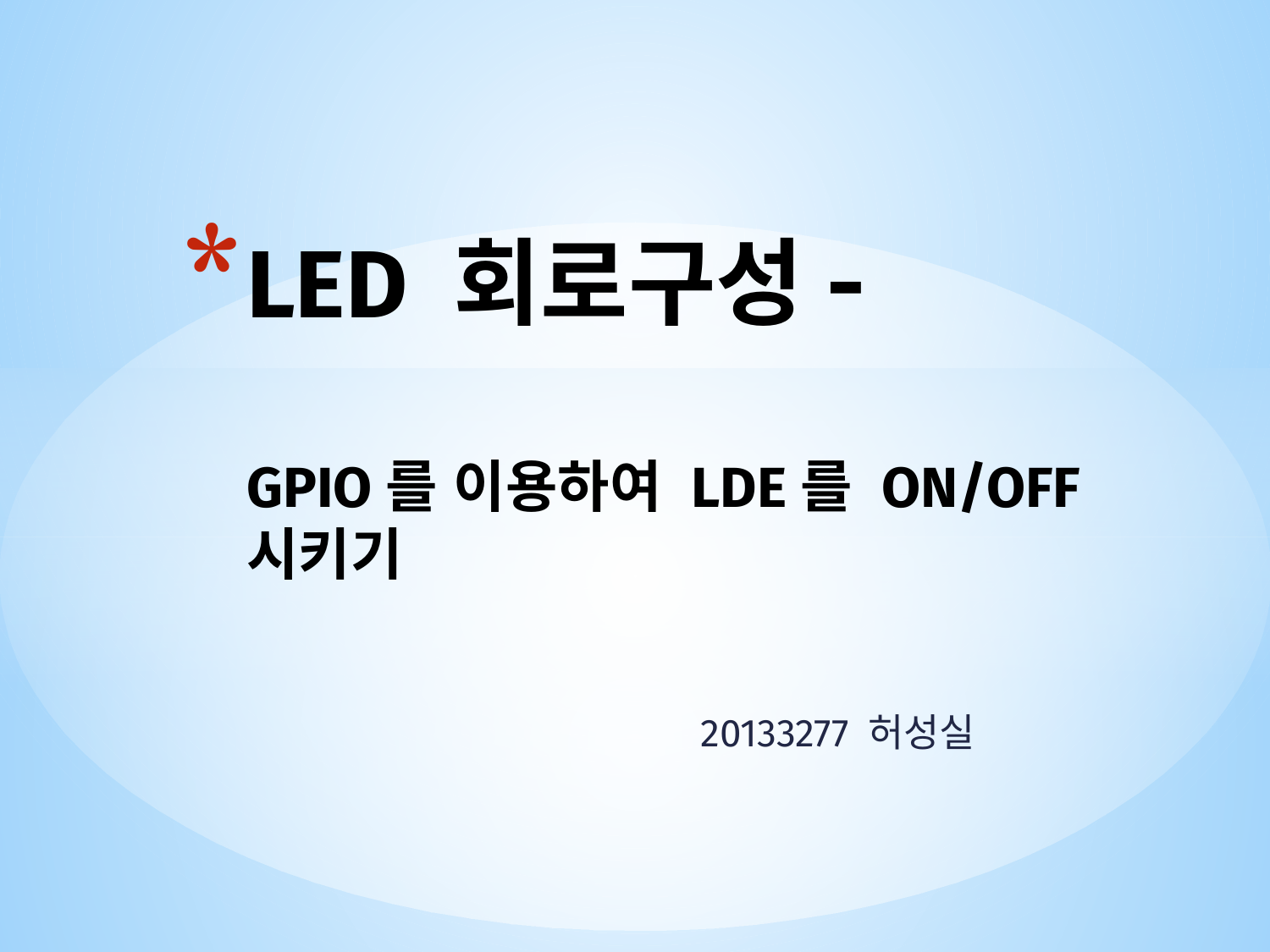

# LED 회로구성- GPIO를 이용하여 LDE를 ON/OFF 시키기
20133277 허성실